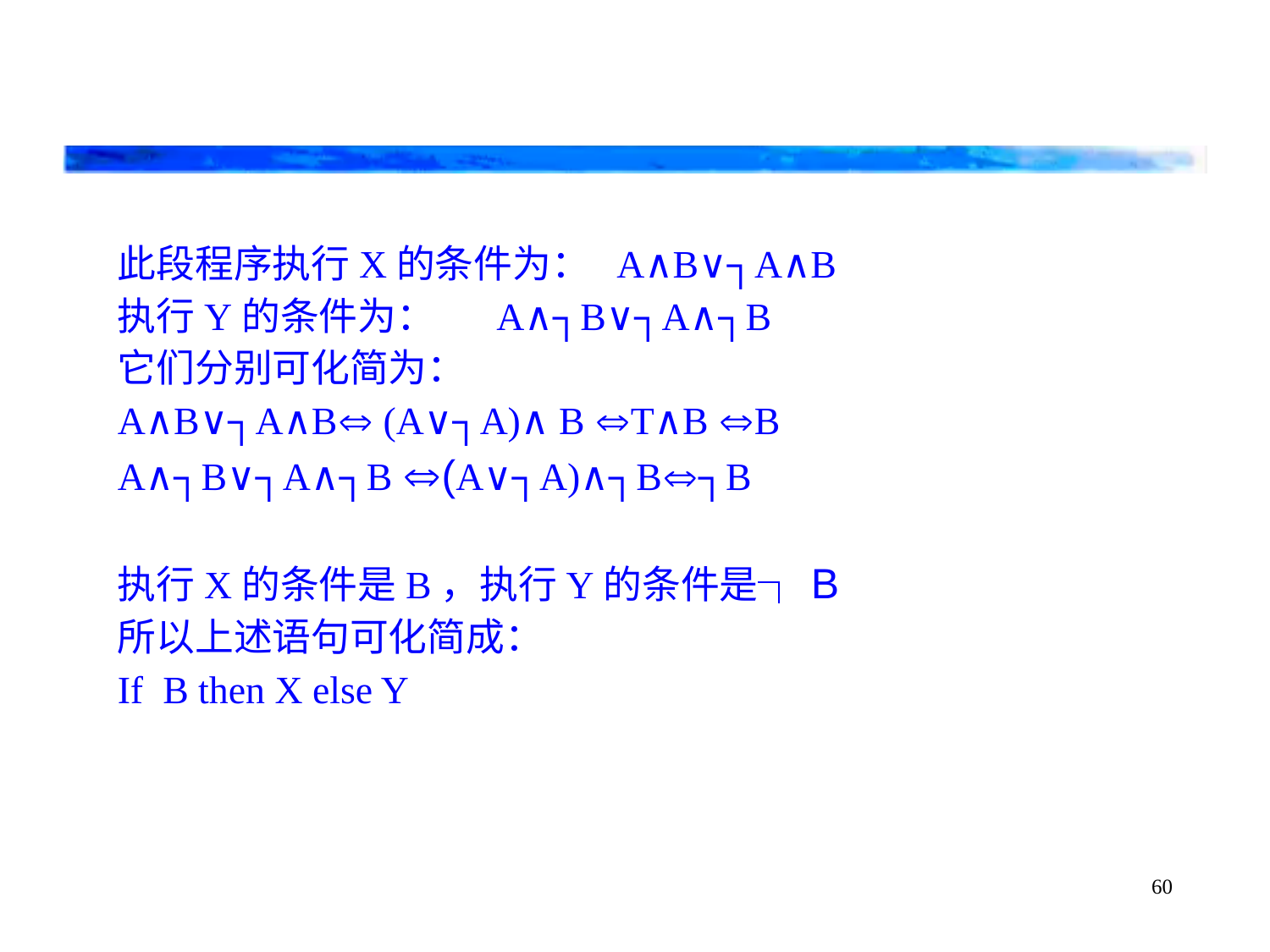

此段程序执行X的条件为：  A∧B∨┐A∧B
执行Y的条件为：      A∧┐B∨┐A∧┐B
它们分别可化简为：
A∧B∨┐A∧B⇔ (A∨┐A)∧ B ⇔T∧B ⇔B
A∧┐B∨┐A∧┐B ⇔(A∨┐A)∧┐B⇔┐B

执行X的条件是B，执行Y的条件是┐B
所以上述语句可化简成：
If  B then X else Y
60